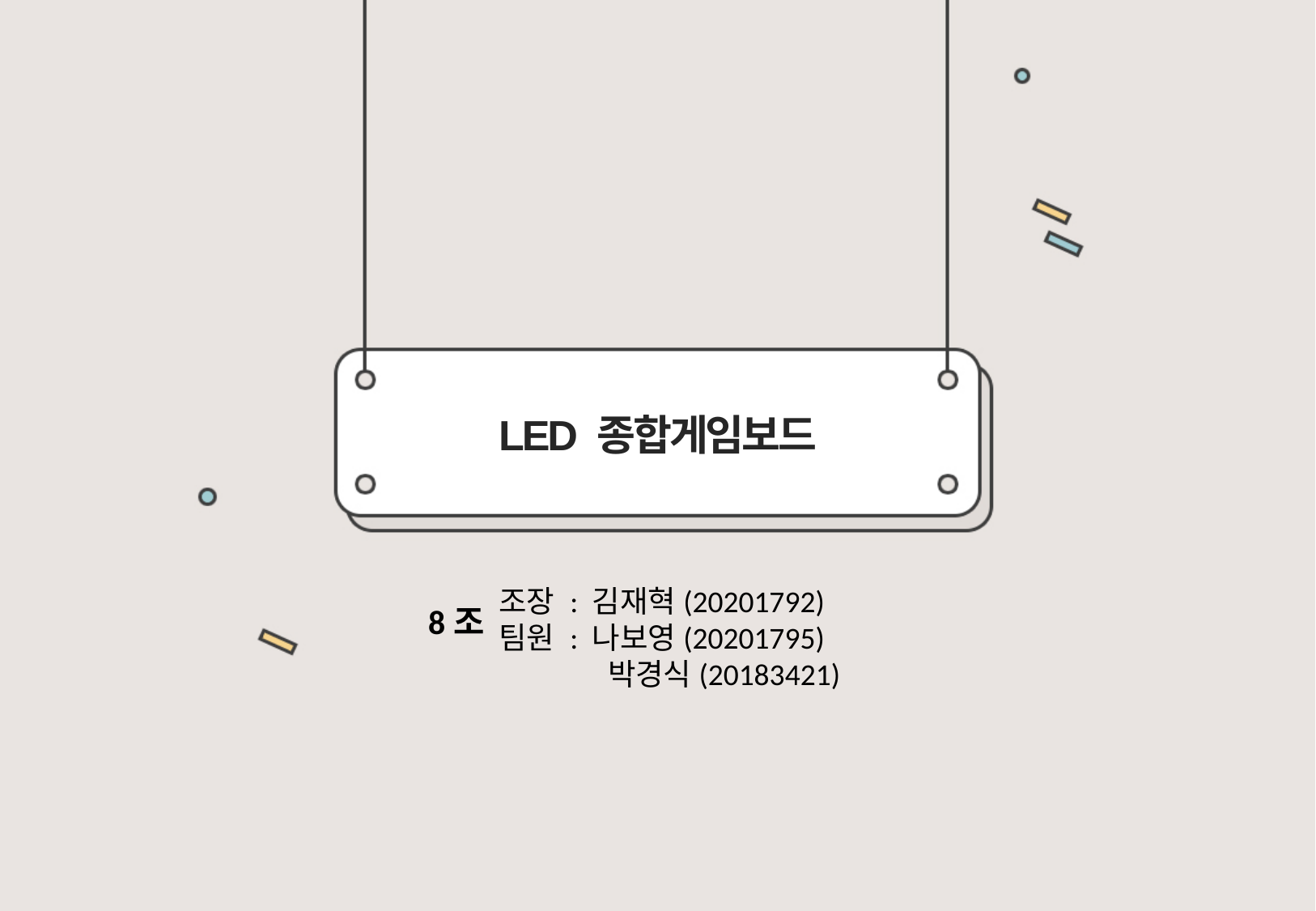

LED 종합게임보드
조장 : 김재혁(20201792)
팀원 : 나보영(20201795)
            박경식(20183421)
8조